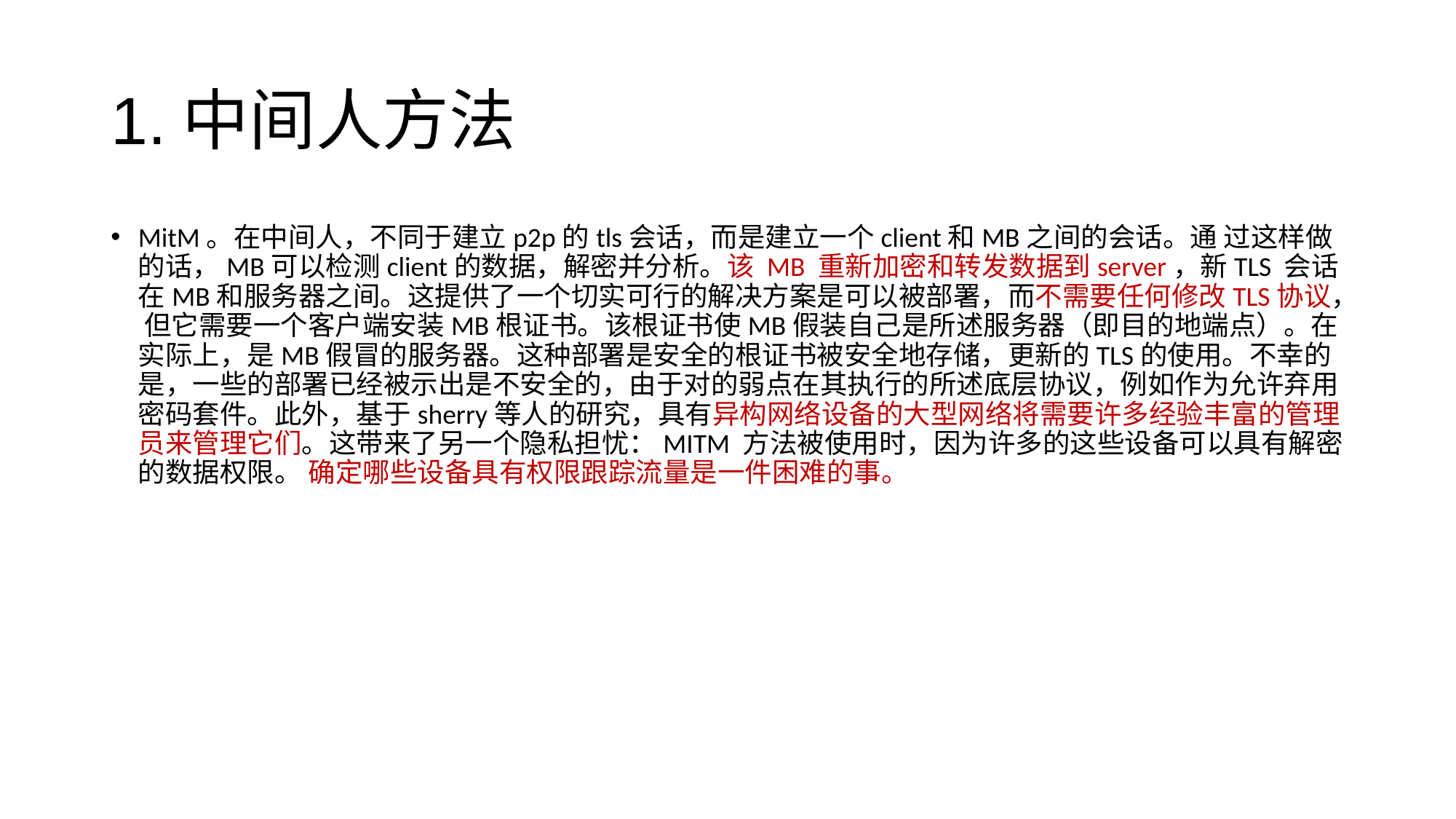

# 1.中间人方法
MitM。在中间人，不同于建立p2p的tls会话，而是建立一个client和MB之间的会话。通 过这样做的话，MB可以检测client的数据，解密并分析。该 MB 重新加密和转发数据到server，新TLS 会话在MB和服务器之间。这提供了一个切实可行的解决方案是可以被部署，而不需要任何修改TLS协议， 但它需要一个客户端安装MB根证书。该根证书使MB假装自己是所述服务器（即目的地端点）。在实际上，是MB假冒的服务器。这种部署是安全的根证书被安全地存储，更新的TLS的使用。不幸的是，一些的部署已经被示出是不安全的，由于对的弱点在其执行的所述底层协议，例如作为允许弃用密码套件。此外，基于sherry等人的研究，具有异构网络设备的大型网络将需要许多经验丰富的管理员来管理它们。这带来了另一个隐私担忧：MITM 方法被使用时，因为许多的这些设备可以具有解密的数据权限。 确定哪些设备具有权限跟踪流量是一件困难的事。